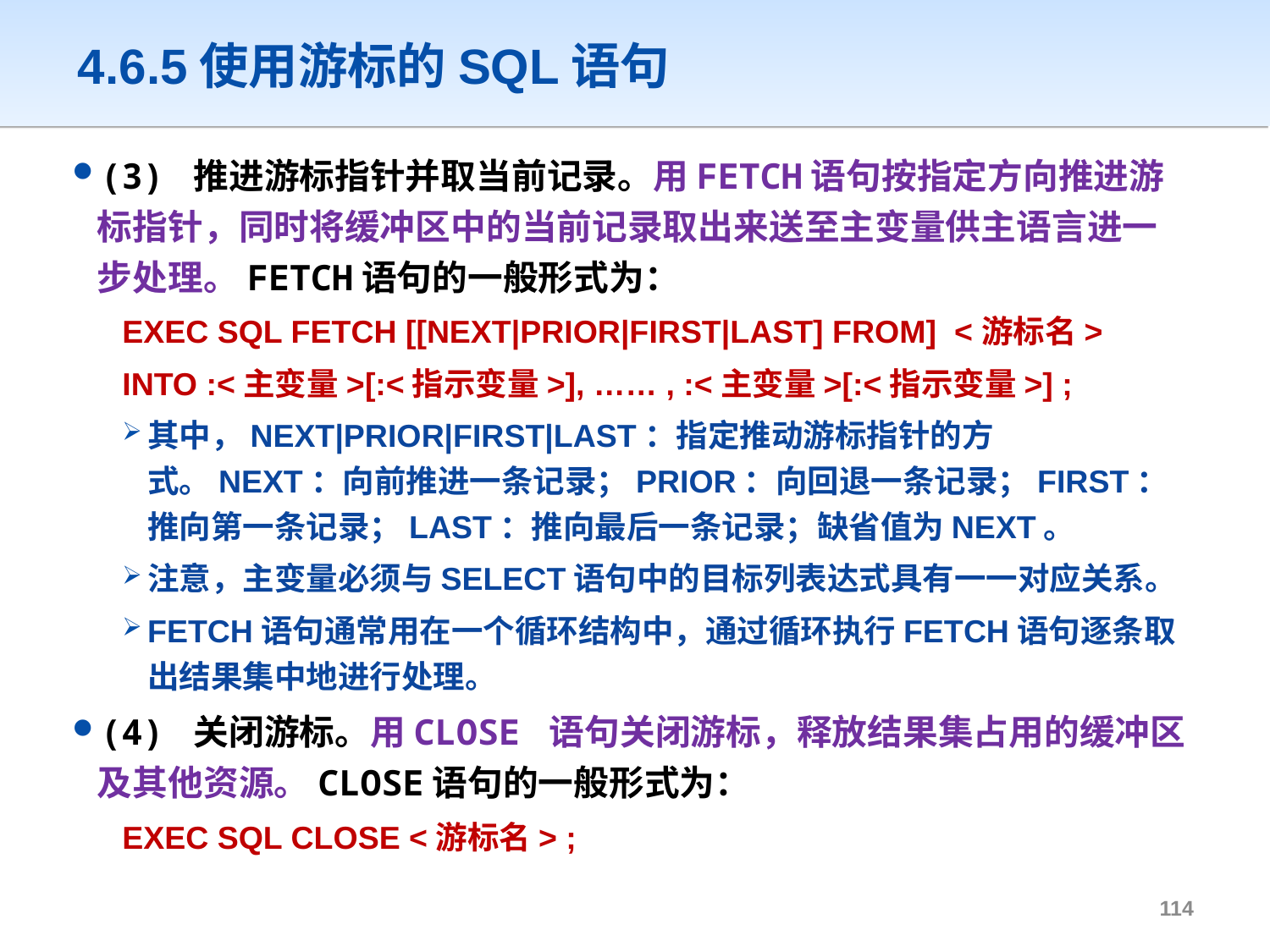

# 4.6.5使用游标的SQL语句
(3) 推进游标指针并取当前记录。用FETCH语句按指定方向推进游标指针，同时将缓冲区中的当前记录取出来送至主变量供主语言进一步处理。FETCH语句的一般形式为：
EXEC SQL FETCH [[NEXT|PRIOR|FIRST|LAST] FROM]  <游标名>
INTO :<主变量>[:<指示变量>], …… , :<主变量>[:<指示变量>] ;
其中，NEXT|PRIOR|FIRST|LAST：指定推动游标指针的方式。NEXT：向前推进一条记录；PRIOR：向回退一条记录；FIRST：推向第一条记录；LAST：推向最后一条记录；缺省值为NEXT。
注意，主变量必须与SELECT语句中的目标列表达式具有一一对应关系。
FETCH语句通常用在一个循环结构中，通过循环执行FETCH语句逐条取出结果集中地进行处理。
(4) 关闭游标。用CLOSE 语句关闭游标，释放结果集占用的缓冲区及其他资源。CLOSE语句的一般形式为：
EXEC SQL CLOSE <游标名> ;

114